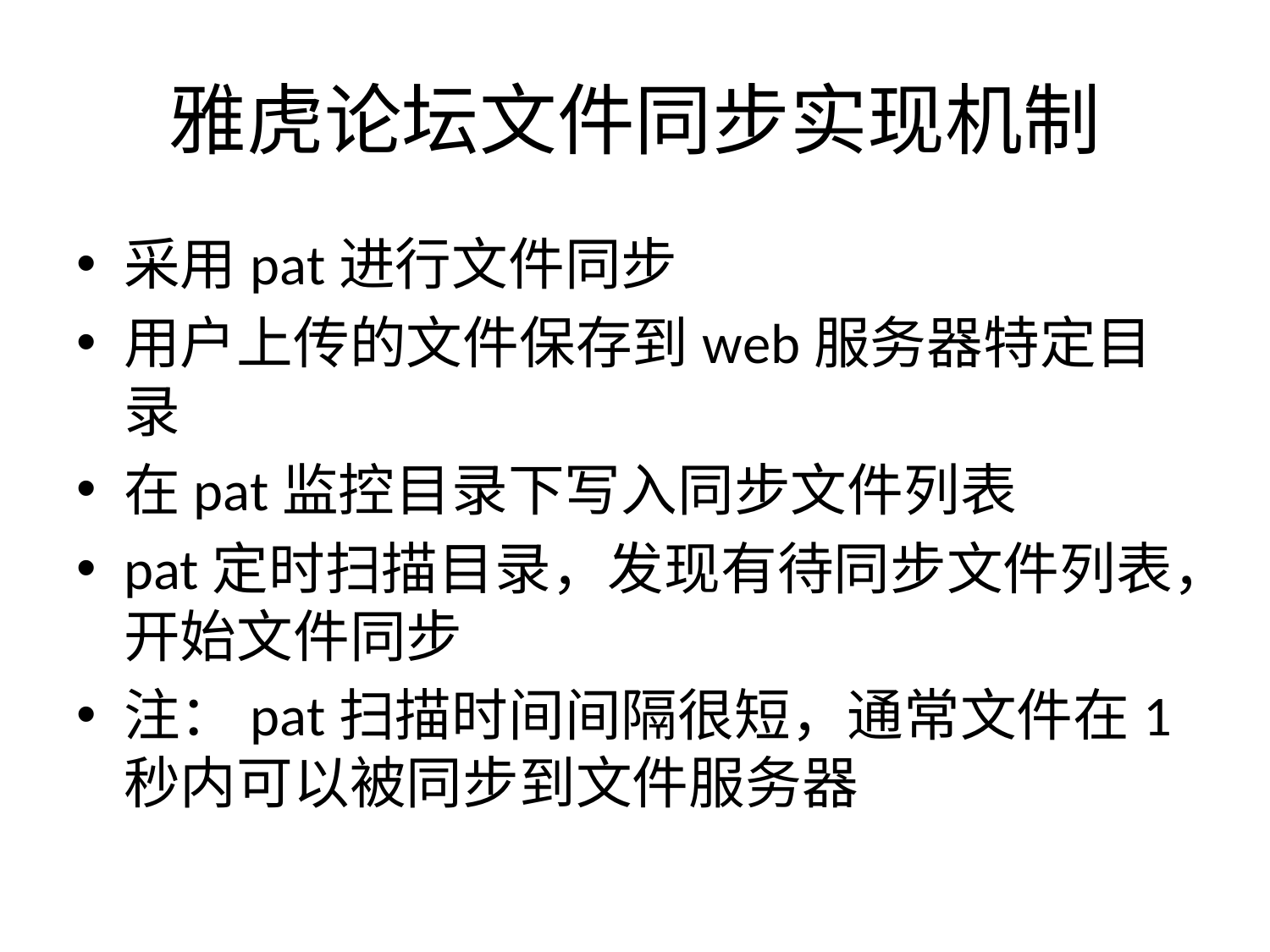

# 雅虎论坛文件同步实现机制
采用pat进行文件同步
用户上传的文件保存到web服务器特定目录
在pat监控目录下写入同步文件列表
pat定时扫描目录，发现有待同步文件列表，开始文件同步
注：pat扫描时间间隔很短，通常文件在1秒内可以被同步到文件服务器